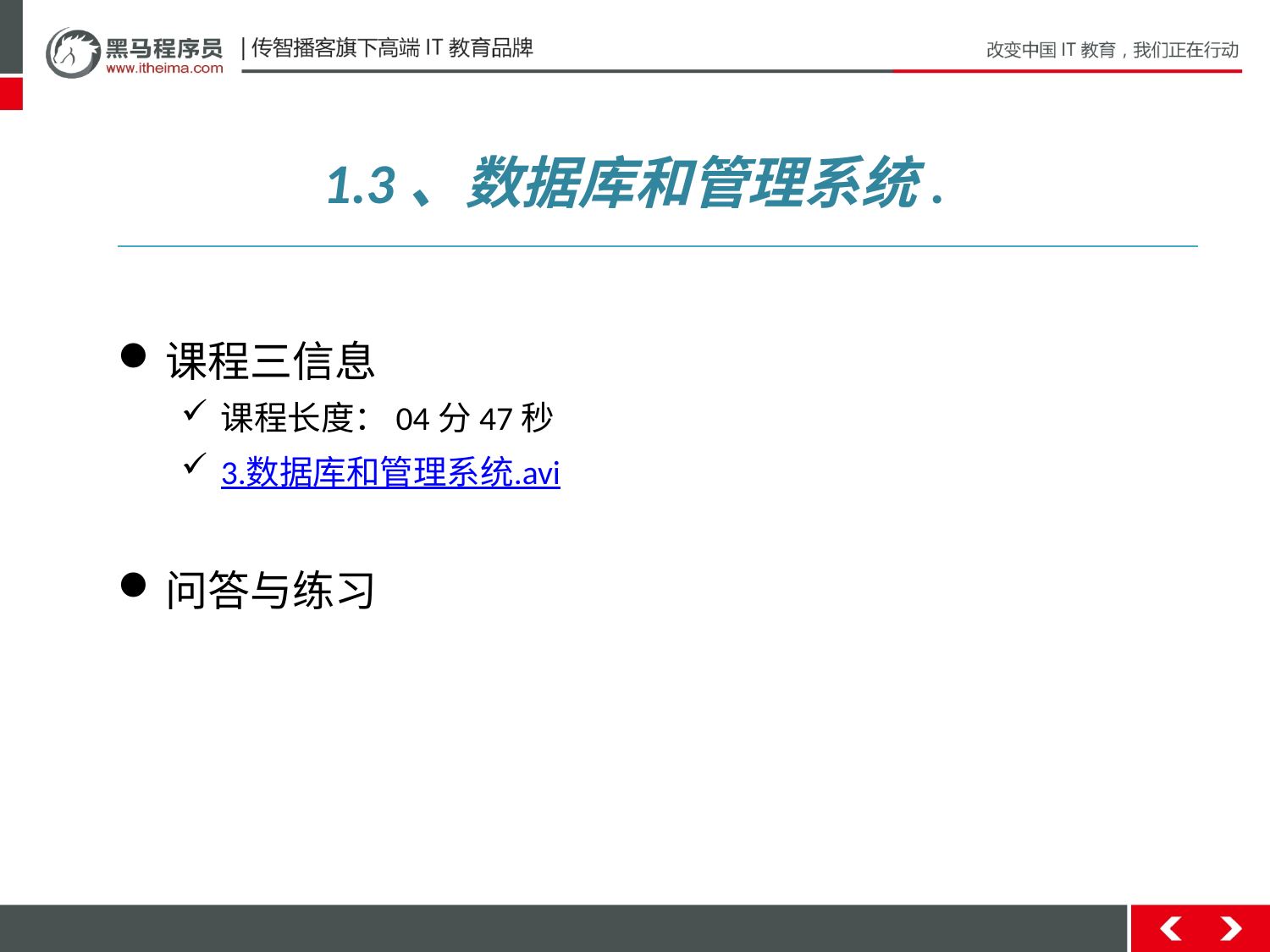

1.3、数据库和管理系统.

课程三信息
课程长度：04分47秒
3.数据库和管理系统.avi

问答与练习